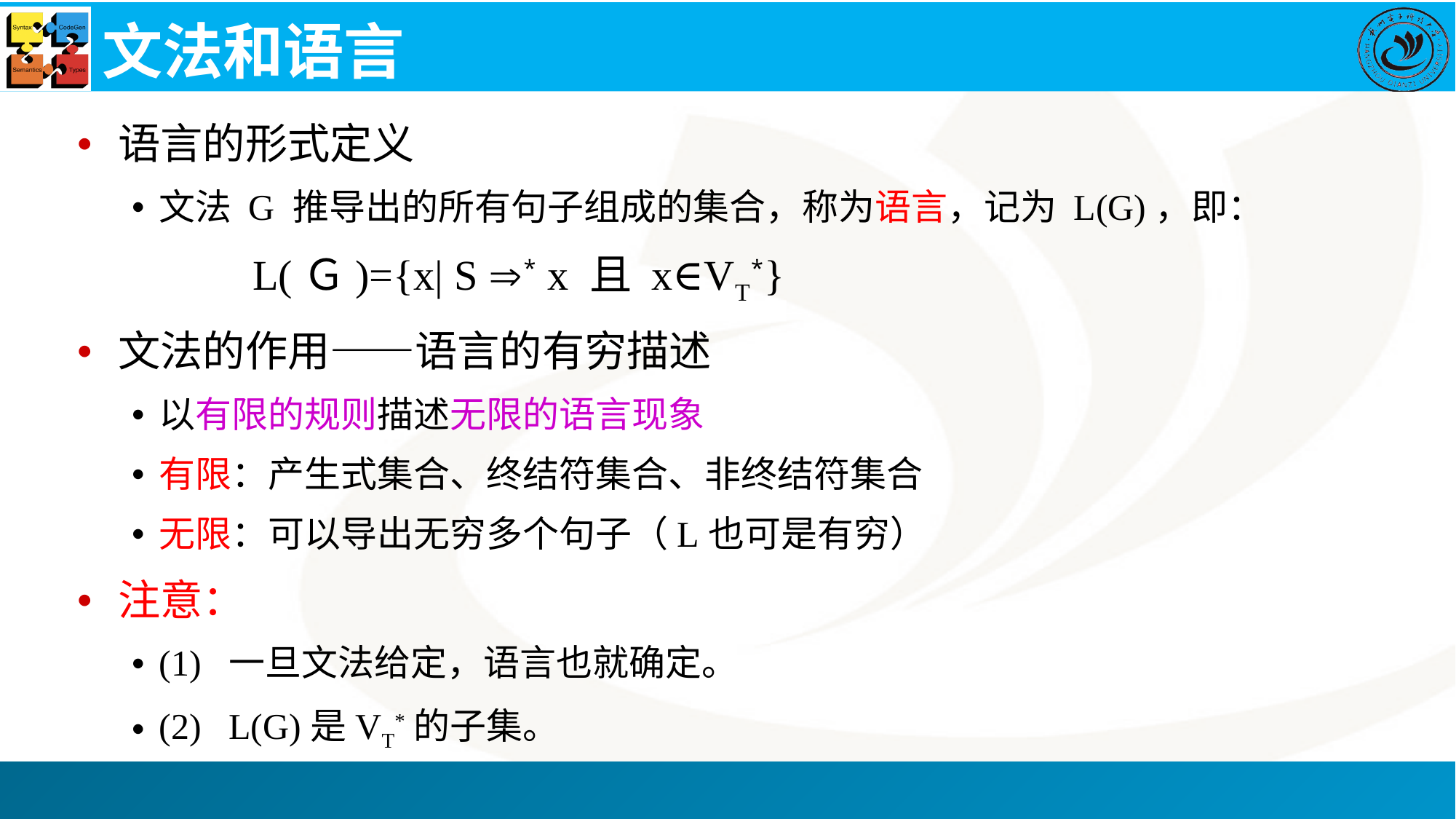

# 文法和语言
语言的形式定义
文法 G 推导出的所有句子组成的集合，称为语言，记为 L(G)，即：
		 L(Ｇ)={x| S ⇒* x 且 x∈VT*}
文法的作用——语言的有穷描述
以有限的规则描述无限的语言现象
有限：产生式集合、终结符集合、非终结符集合
无限：可以导出无穷多个句子（L也可是有穷）
注意：
(1)  一旦文法给定，语言也就确定。
(2)   L(G)是VT*的子集。
32